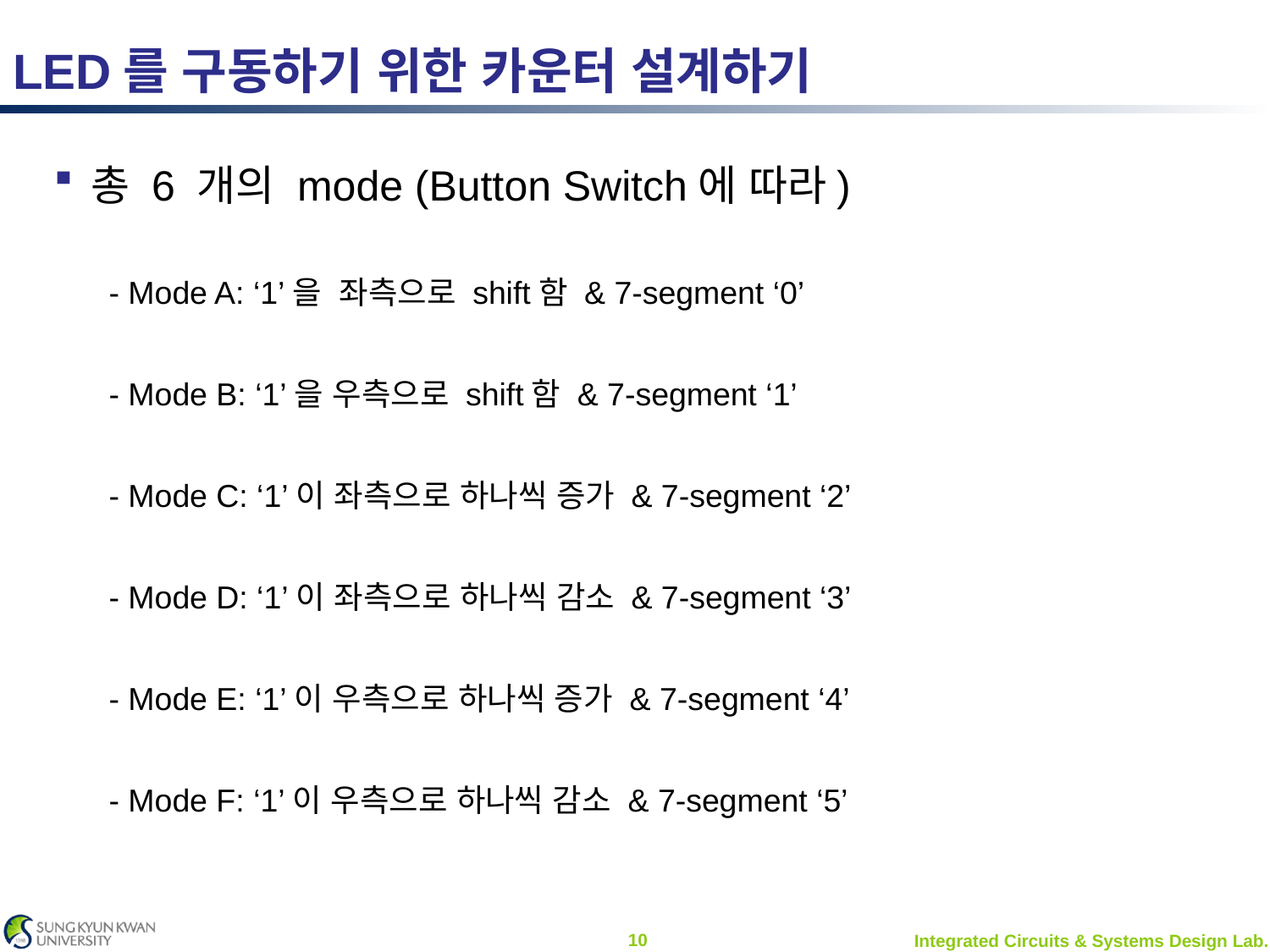

# LED를 구동하기 위한 카운터 설계하기
총 6 개의 mode (Button Switch에 따라)
  - Mode A: ‘1’을  좌측으로 shift함 & 7-segment ‘0’
  - Mode B: ‘1’을 우측으로 shift함 & 7-segment ‘1’
  - Mode C: ‘1’이 좌측으로 하나씩 증가 & 7-segment ‘2’
  - Mode D: ‘1’이 좌측으로 하나씩 감소 & 7-segment ‘3’
  - Mode E: ‘1’이 우측으로 하나씩 증가 & 7-segment ‘4’
  - Mode F: ‘1’이 우측으로 하나씩 감소 & 7-segment ‘5’